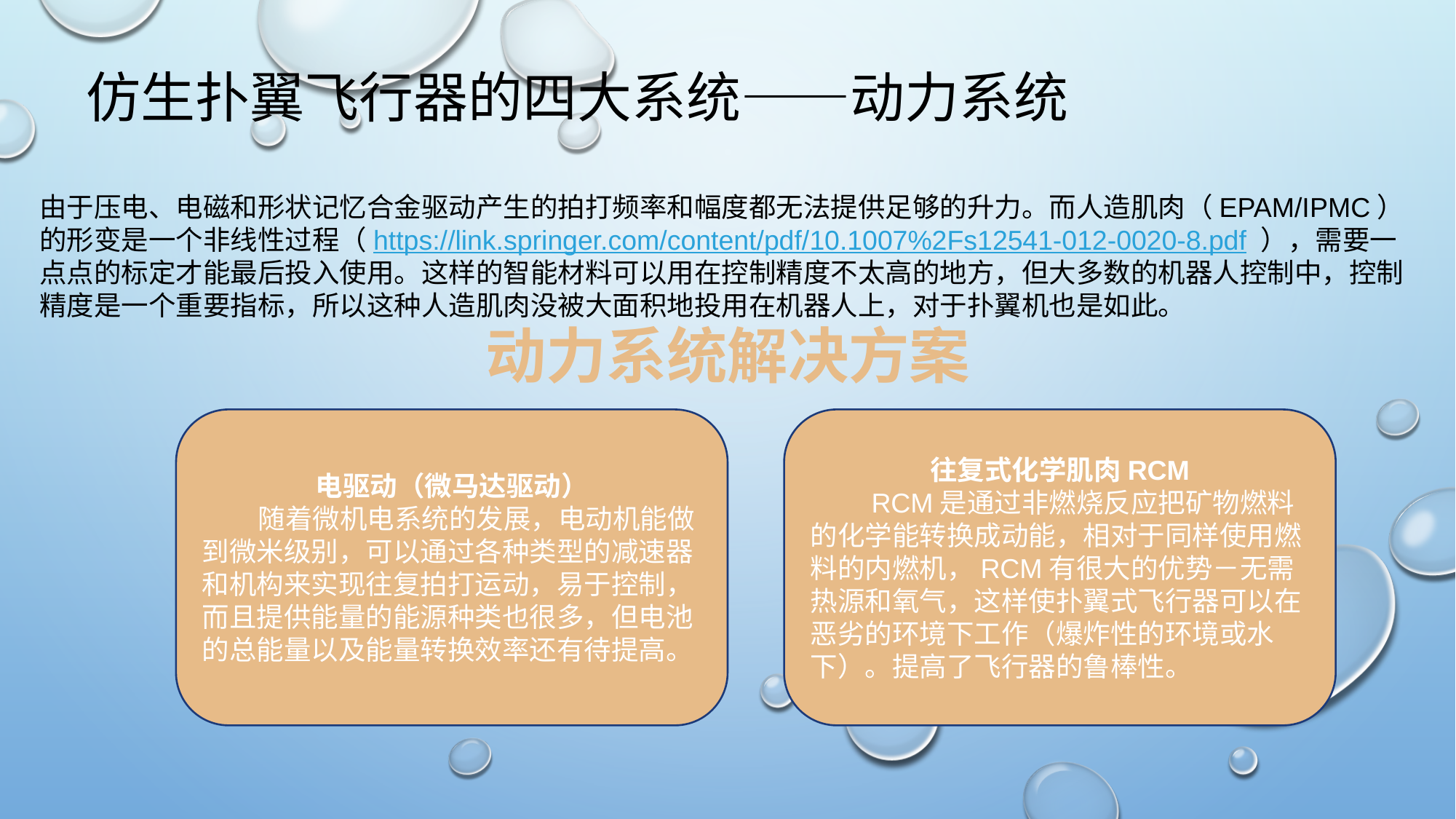

仿生扑翼飞行器的四大系统——动力系统
       由于压电、电磁和形状记忆合金驱动产生的拍打频率和幅度都无法提供足够的升力。而人造肌肉（EPAM/IPMC）的形变是一个非线性过程（https://link.springer.com/content/pdf/10.1007%2Fs12541-012-0020-8.pdf ），需要一点点的标定才能最后投入使用。这样的智能材料可以用在控制精度不太高的地方，但大多数的机器人控制中，控制精度是一个重要指标，所以这种人造肌肉没被大面积地投用在机器人上，对于扑翼机也是如此。
动力系统解决方案
电驱动（微马达驱动）
        随着微机电系统的发展，电动机能做到微米级别，可以通过各种类型的减速器和机构来实现往复拍打运动，易于控制，而且提供能量的能源种类也很多，但电池的总能量以及能量转换效率还有待提高。
往复式化学肌肉RCM
        RCM是通过非燃烧反应把矿物燃料的化学能转换成动能，相对于同样使用燃料的内燃机，RCM有很大的优势－无需热源和氧气，这样使扑翼式飞行器可以在恶劣的环境下工作（爆炸性的环境或水下）。提高了飞行器的鲁棒性。